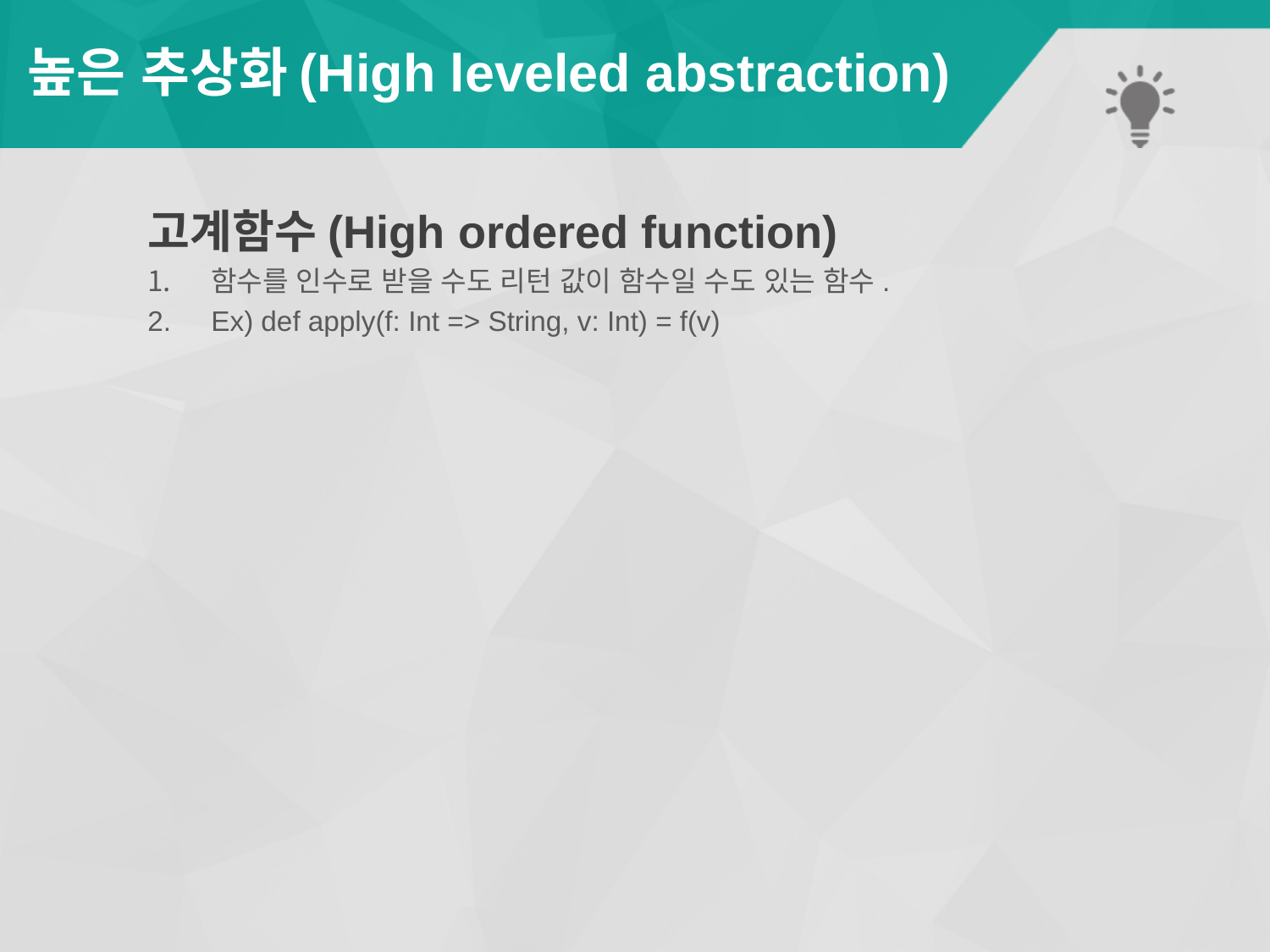

# 높은 추상화(High leveled abstraction)
고계함수(High ordered function)
함수를 인수로 받을 수도 리턴 값이 함수일 수도 있는 함수.
Ex) def apply(f: Int => String, v: Int) = f(v)